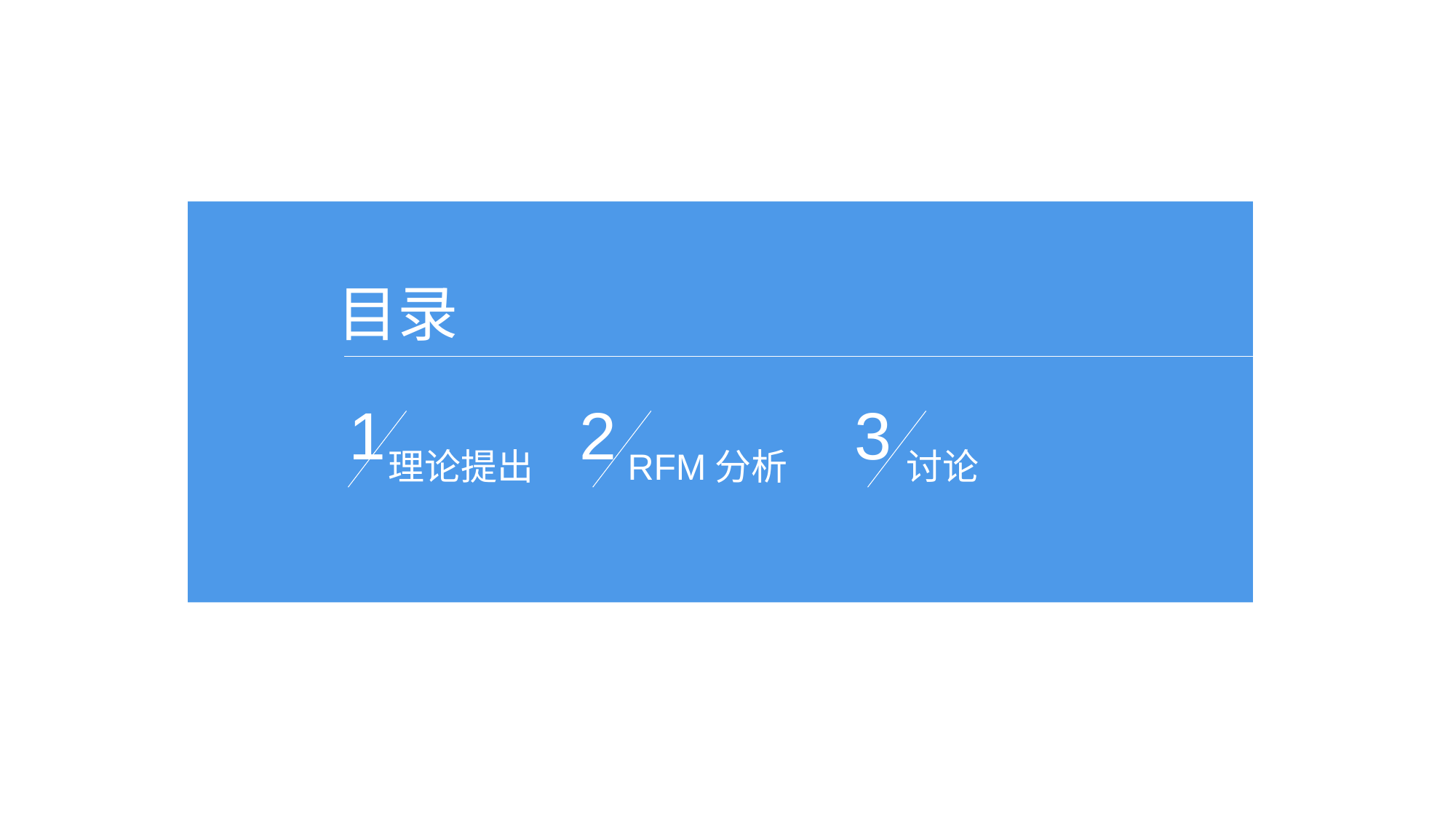

目录
1
理论提出
2

RFM分析
3

讨论